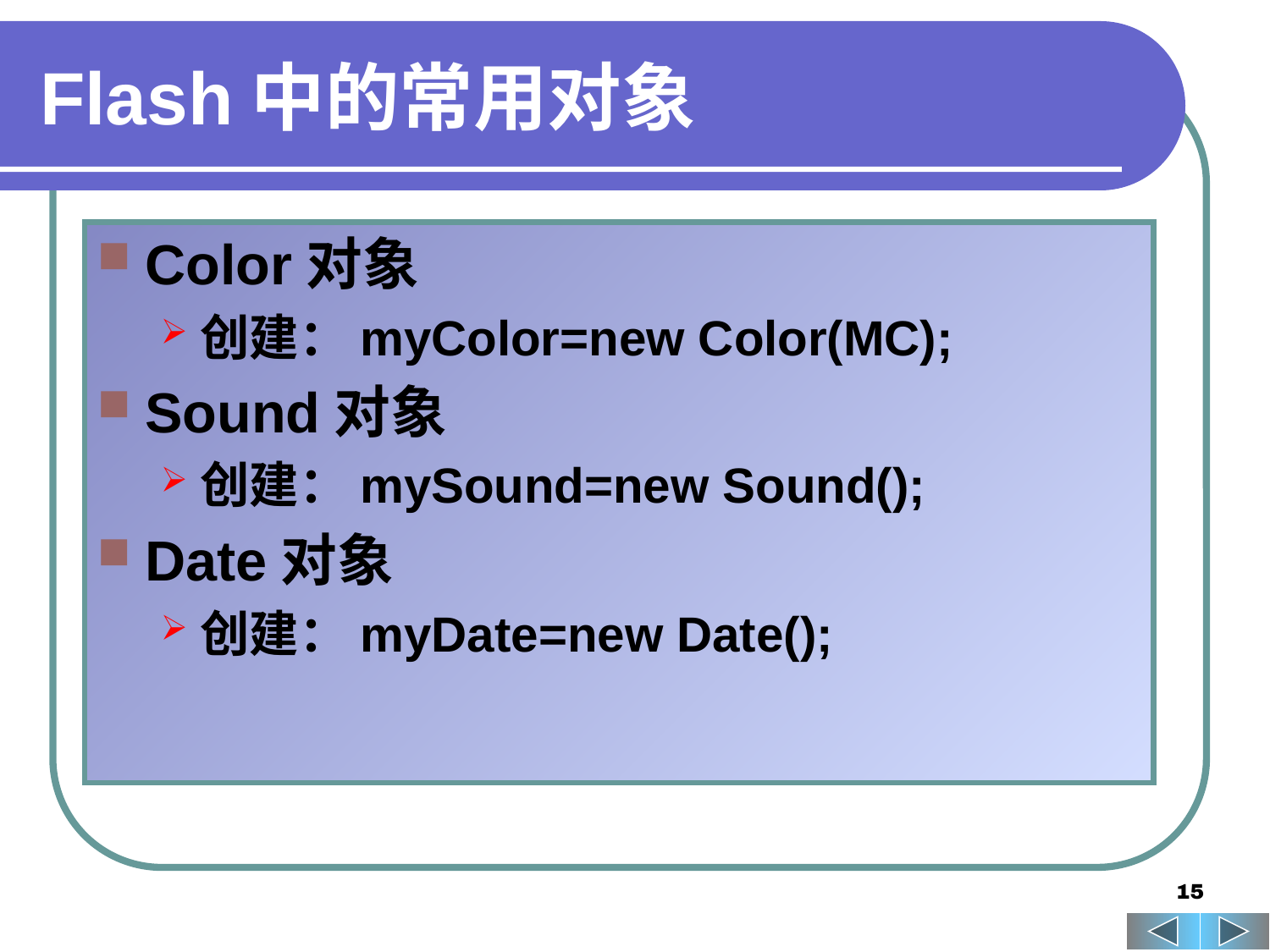

# Flash中的常用对象
Color对象
创建：myColor=new Color(MC);
Sound对象
创建：mySound=new Sound();
Date对象
创建：myDate=new Date();
15